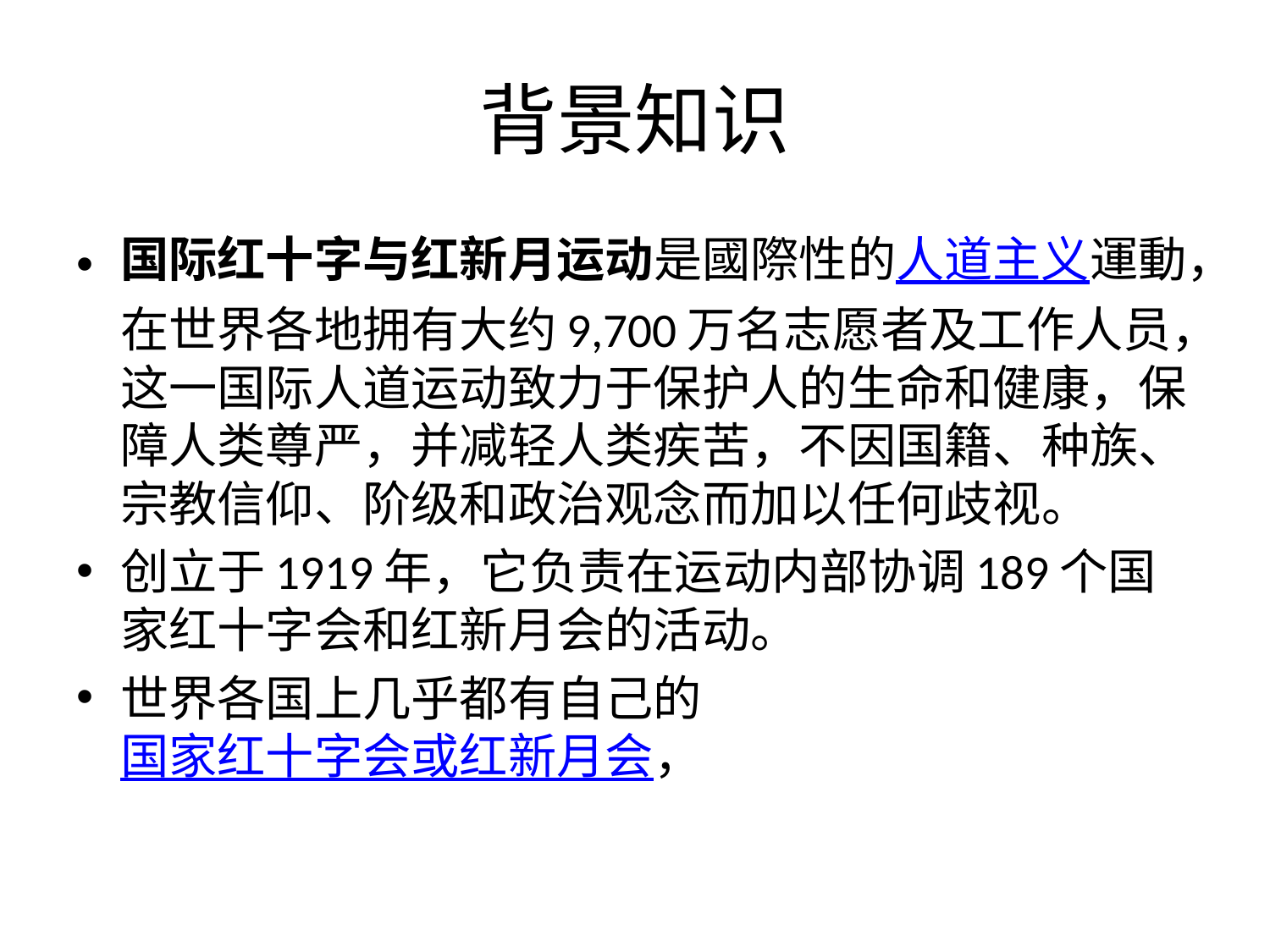

# 背景知识
国际红十字与红新月运动是國際性的人道主义運動，在世界各地拥有大约9,700万名志愿者及工作人员，这一国际人道运动致力于保护人的生命和健康，保障人类尊严，并减轻人类疾苦，不因国籍、种族、宗教信仰、阶级和政治观念而加以任何歧视。
创立于1919年，它负责在运动内部协调189个国家红十字会和红新月会的活动。
世界各国上几乎都有自己的国家红十字会或红新月会，